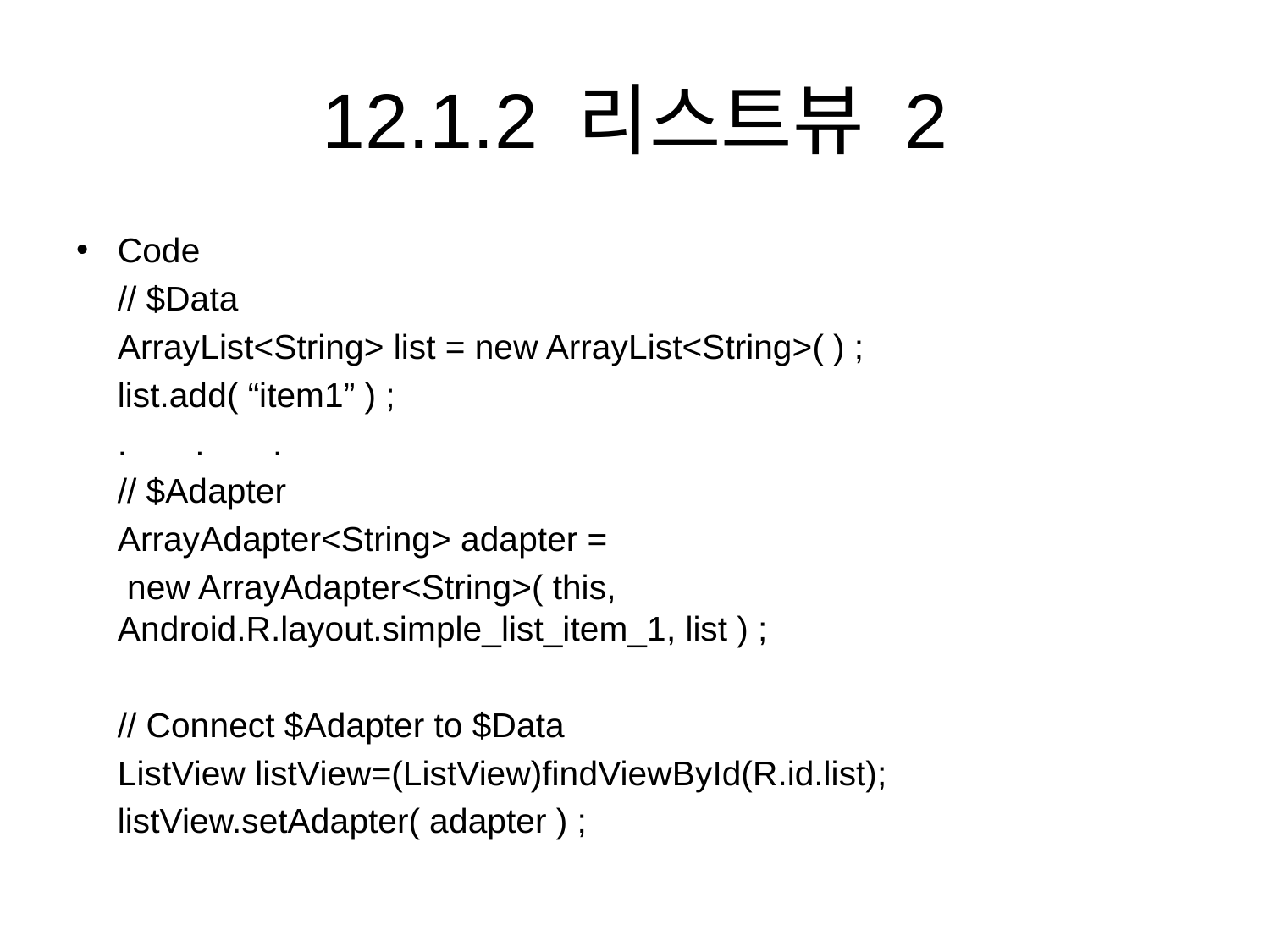

# 12.1.2 리스트뷰 2
Code
	// $Data
	ArrayList<String> list = new ArrayList<String>( ) ;
	list.add( “item1” ) ;
	.	.	.
	// $Adapter
	ArrayAdapter<String> adapter =
	 new ArrayAdapter<String>( this, 	Android.R.layout.simple_list_item_1, list ) ;

	// Connect $Adapter to $Data
	ListView listView=(ListView)findViewById(R.id.list);
	listView.setAdapter( adapter ) ;